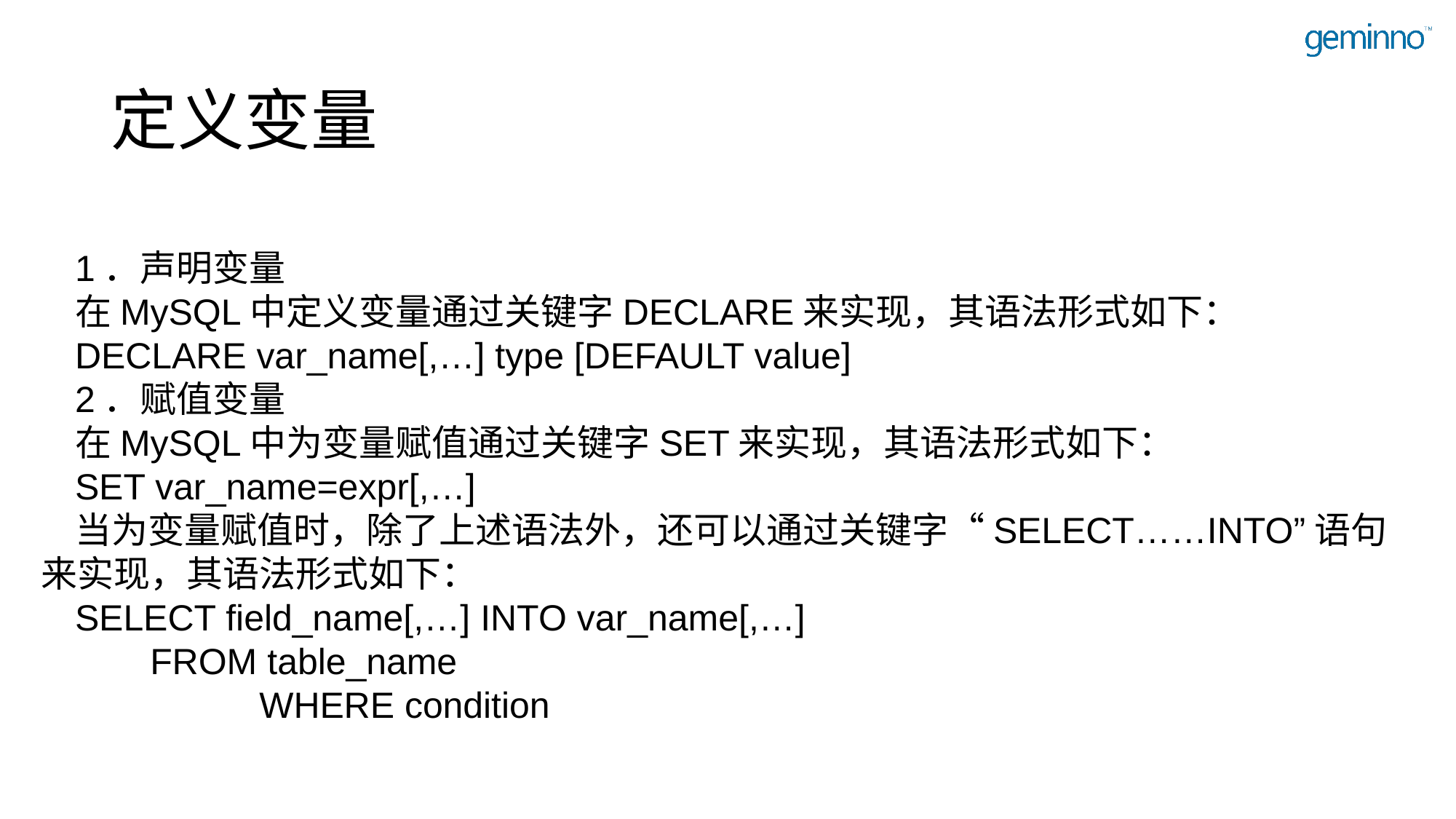

# 定义变量
1．声明变量
在MySQL中定义变量通过关键字DECLARE来实现，其语法形式如下：
DECLARE var_name[,…] type [DEFAULT value]
2．赋值变量
在MySQL中为变量赋值通过关键字SET来实现，其语法形式如下：
SET var_name=expr[,…]
当为变量赋值时，除了上述语法外，还可以通过关键字“SELECT……INTO”语句来实现，其语法形式如下：
SELECT field_name[,…] INTO var_name[,…]
	FROM table_name
		WHERE condition